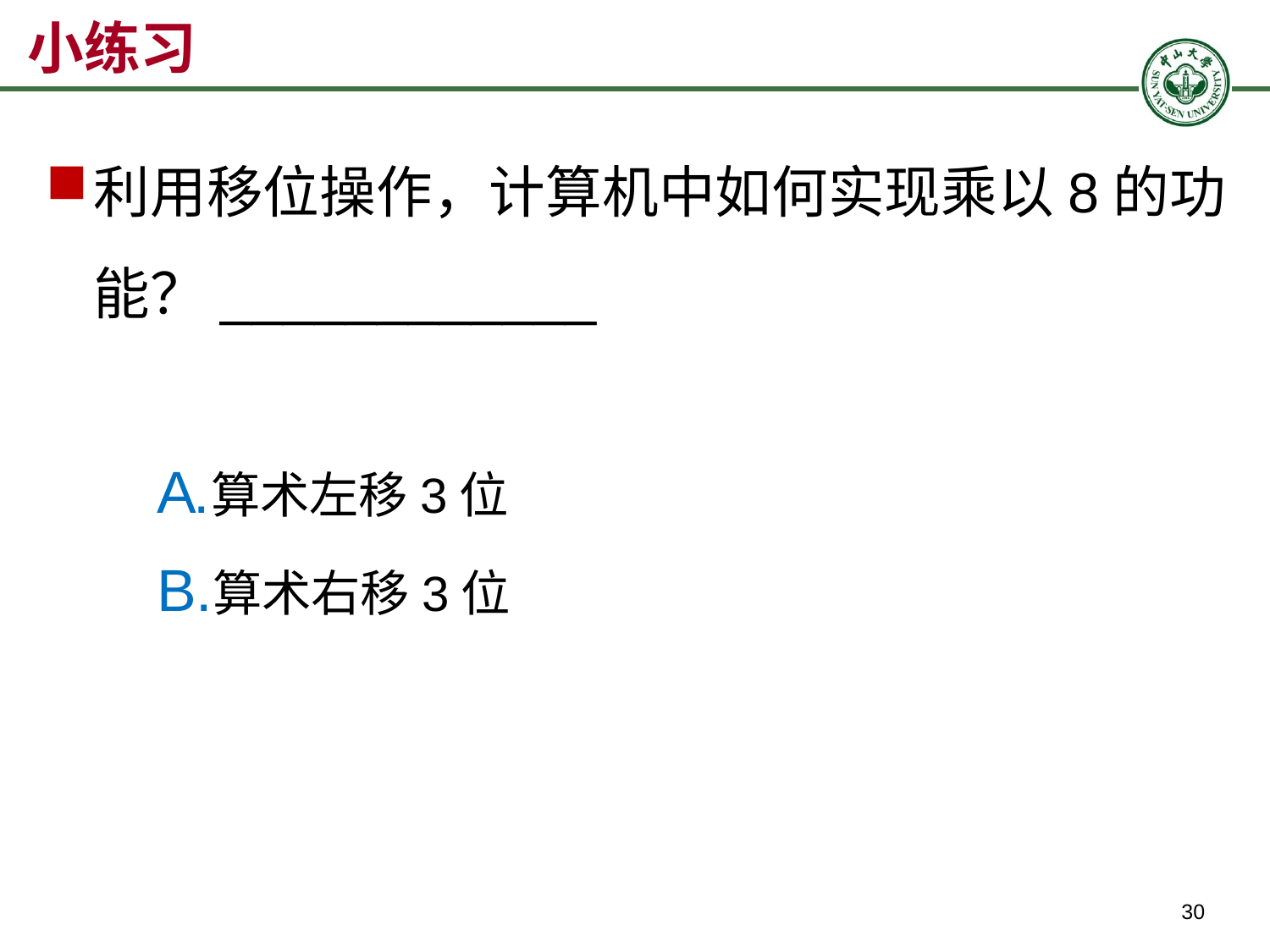

# 小练习
利用移位操作，计算机中如何实现乘以8的功能？____________

算术左移3位
算术右移3位